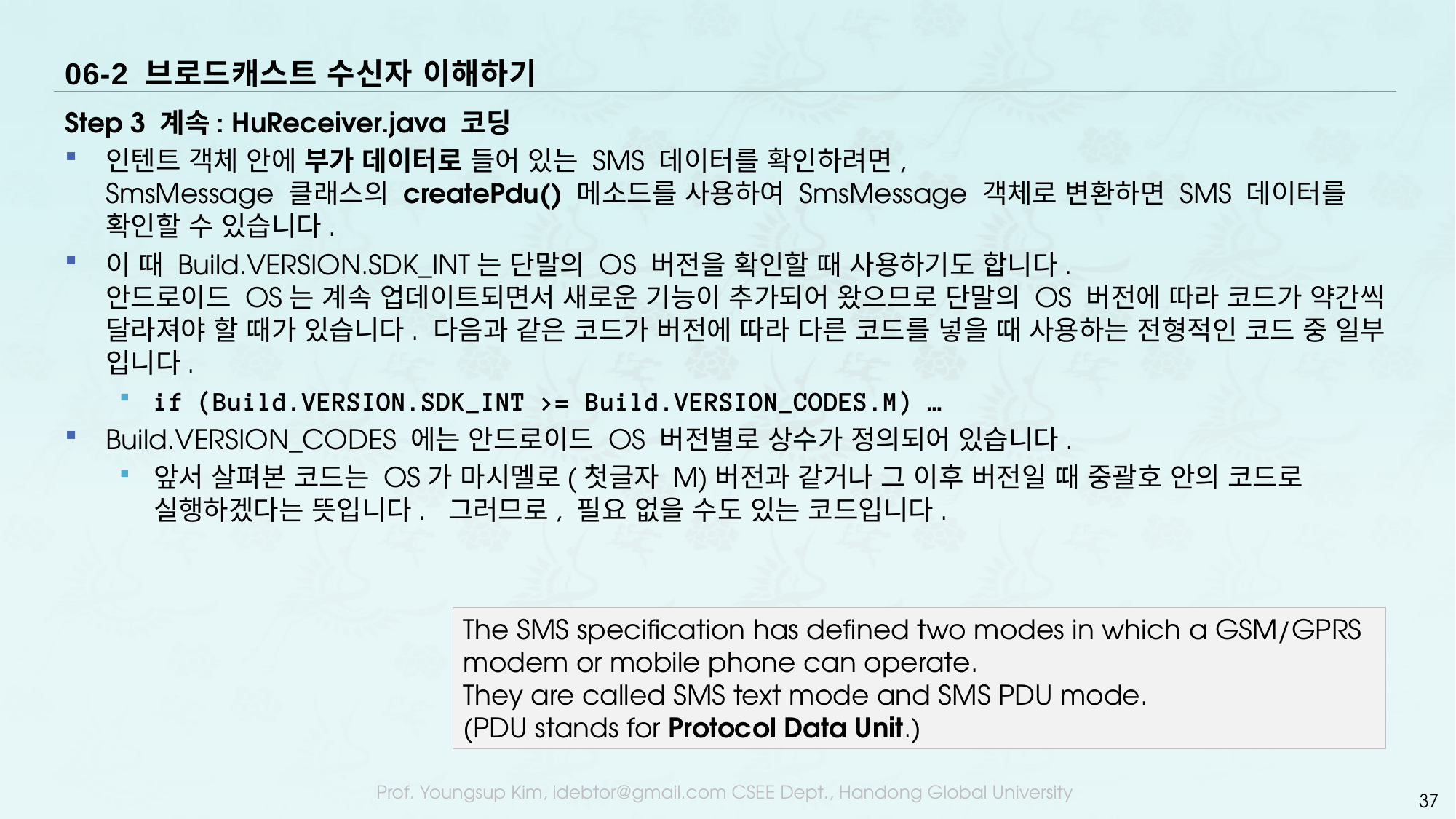

# 06-2 브로드캐스트 수신자 이해하기
Step 3 계속: HuReceiver.java 코딩
인텐트 객체 안에 부가 데이터로 들어 있는 SMS 데이터를 확인하려면,
SmsMessage 클래스의 createPdu() 메소드를 사용하여 SmsMessage 객체로 변환하면 SMS 데이터를 확인할 수 있습니다.
이 때 Build.VERSION.SDK_INT는 단말의 OS 버전을 확인할 때 사용하기도 합니다.
안드로이드 OS는 계속 업데이트되면서 새로운 기능이 추가되어 왔으므로 단말의 OS 버전에 따라 코드가 약간씩 달라져야 할 때가 있습니다. 다음과 같은 코드가 버전에 따라 다른 코드를 넣을 때 사용하는 전형적인 코드 중 일부 입니다.
if (Build.VERSION.SDK_INT >= Build.VERSION_CODES.M) …
Build.VERSION_CODES 에는 안드로이드 OS 버전별로 상수가 정의되어 있습니다.
앞서 살펴본 코드는 OS가 마시멜로(첫글자 M)버전과 같거나 그 이후 버전일 때 중괄호 안의 코드로 실행하겠다는 뜻입니다.  그러므로, 필요 없을 수도 있는 코드입니다.
The SMS specification has defined two modes in which a GSM/GPRS modem or mobile phone can operate.
They are called SMS text mode and SMS PDU mode.
(PDU stands for Protocol Data Unit.)
37